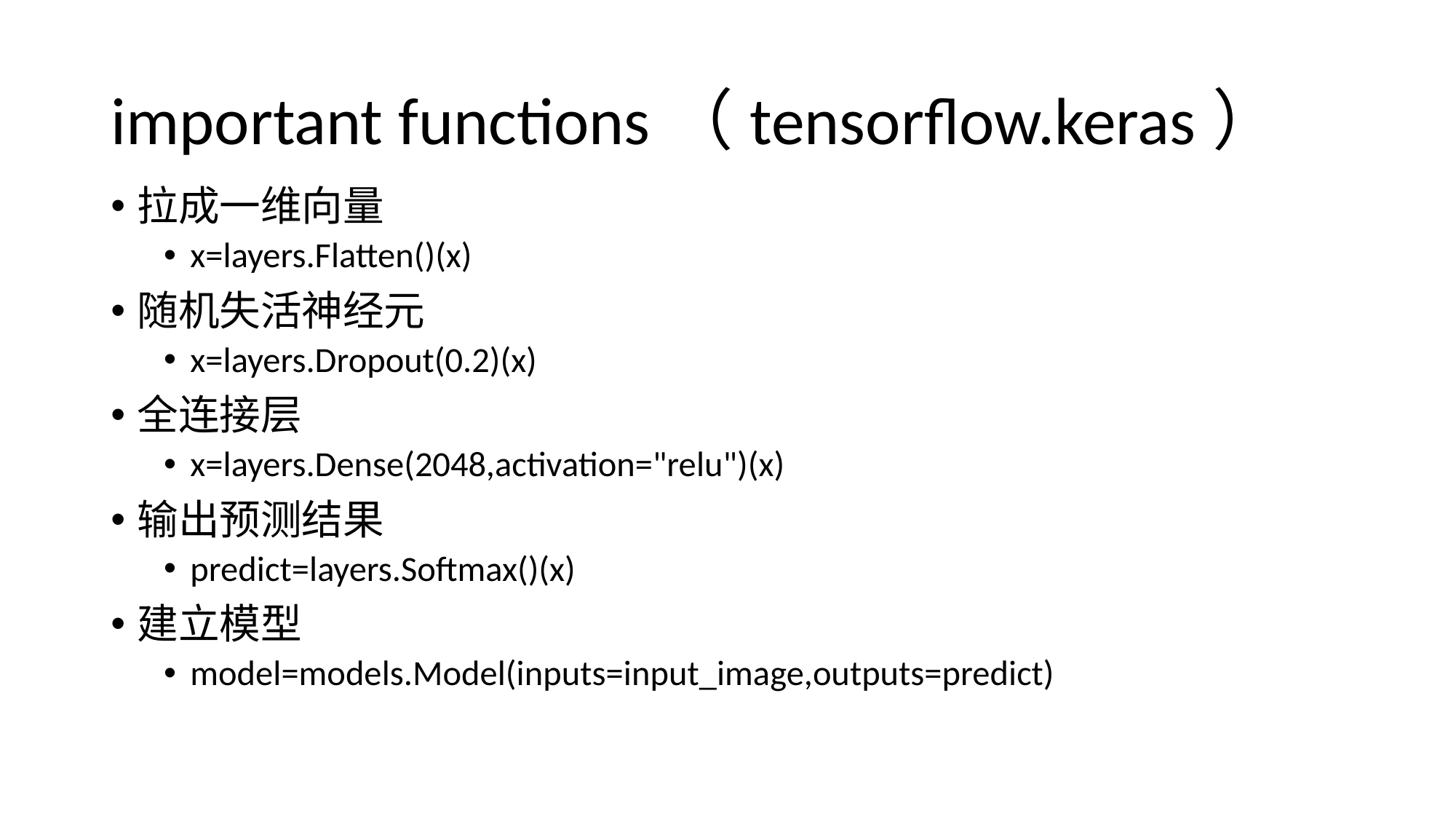

# important functions（tensorflow.keras）
拉成一维向量
x=layers.Flatten()(x)
随机失活神经元
x=layers.Dropout(0.2)(x)
全连接层
x=layers.Dense(2048,activation="relu")(x)
输出预测结果
predict=layers.Softmax()(x)
建立模型
model=models.Model(inputs=input_image,outputs=predict)